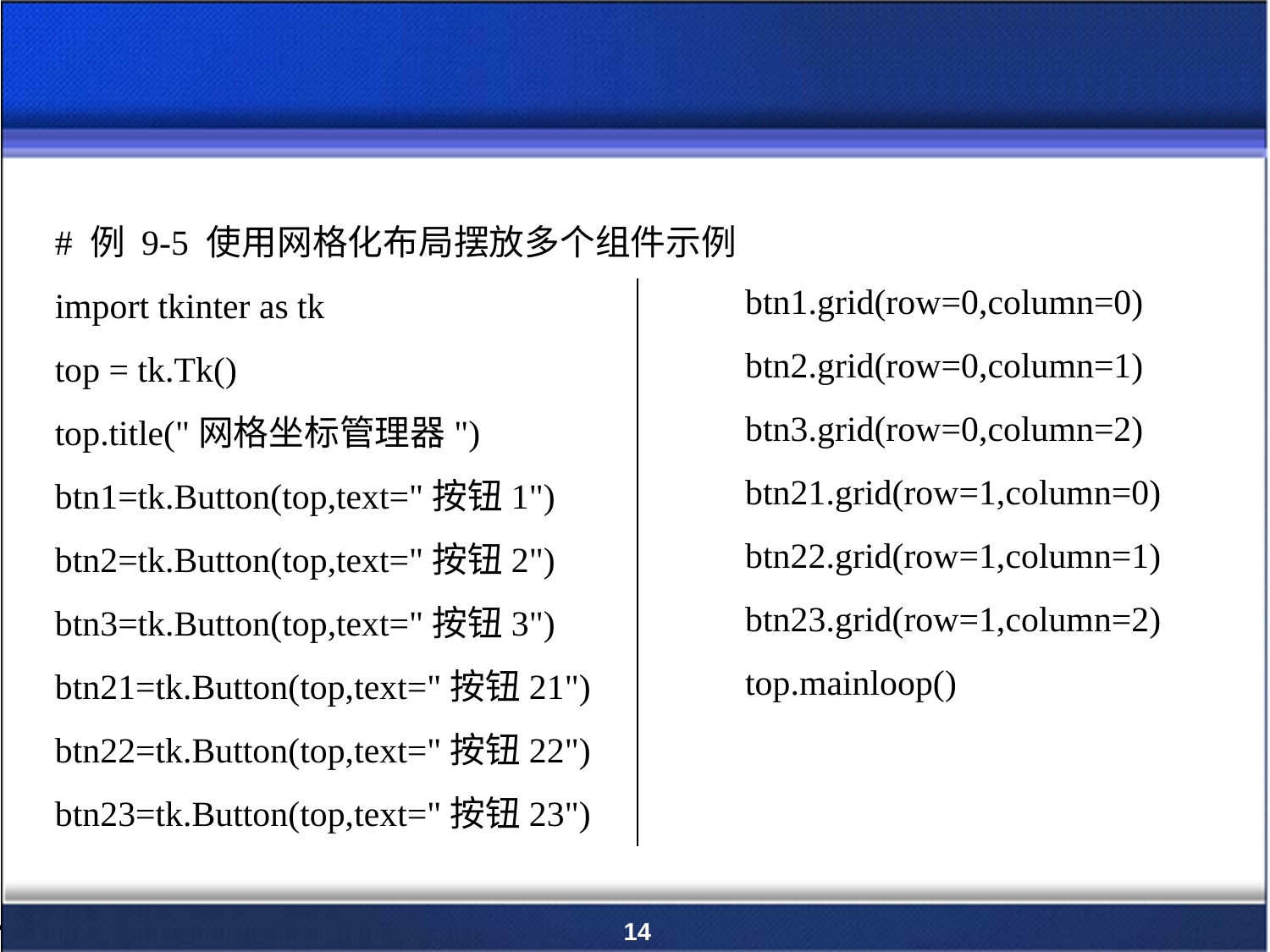

#
# 例 9‑5 使用网格化布局摆放多个组件示例
import tkinter as tk
top = tk.Tk()
top.title("网格坐标管理器")
btn1=tk.Button(top,text="按钮1")
btn2=tk.Button(top,text="按钮2")
btn3=tk.Button(top,text="按钮3")
btn21=tk.Button(top,text="按钮21")
btn22=tk.Button(top,text="按钮22")
btn23=tk.Button(top,text="按钮23")
btn1.grid(row=0,column=0)
btn2.grid(row=0,column=1)
btn3.grid(row=0,column=2)
btn21.grid(row=1,column=0)
btn22.grid(row=1,column=1)
btn23.grid(row=1,column=2)
top.mainloop()
14